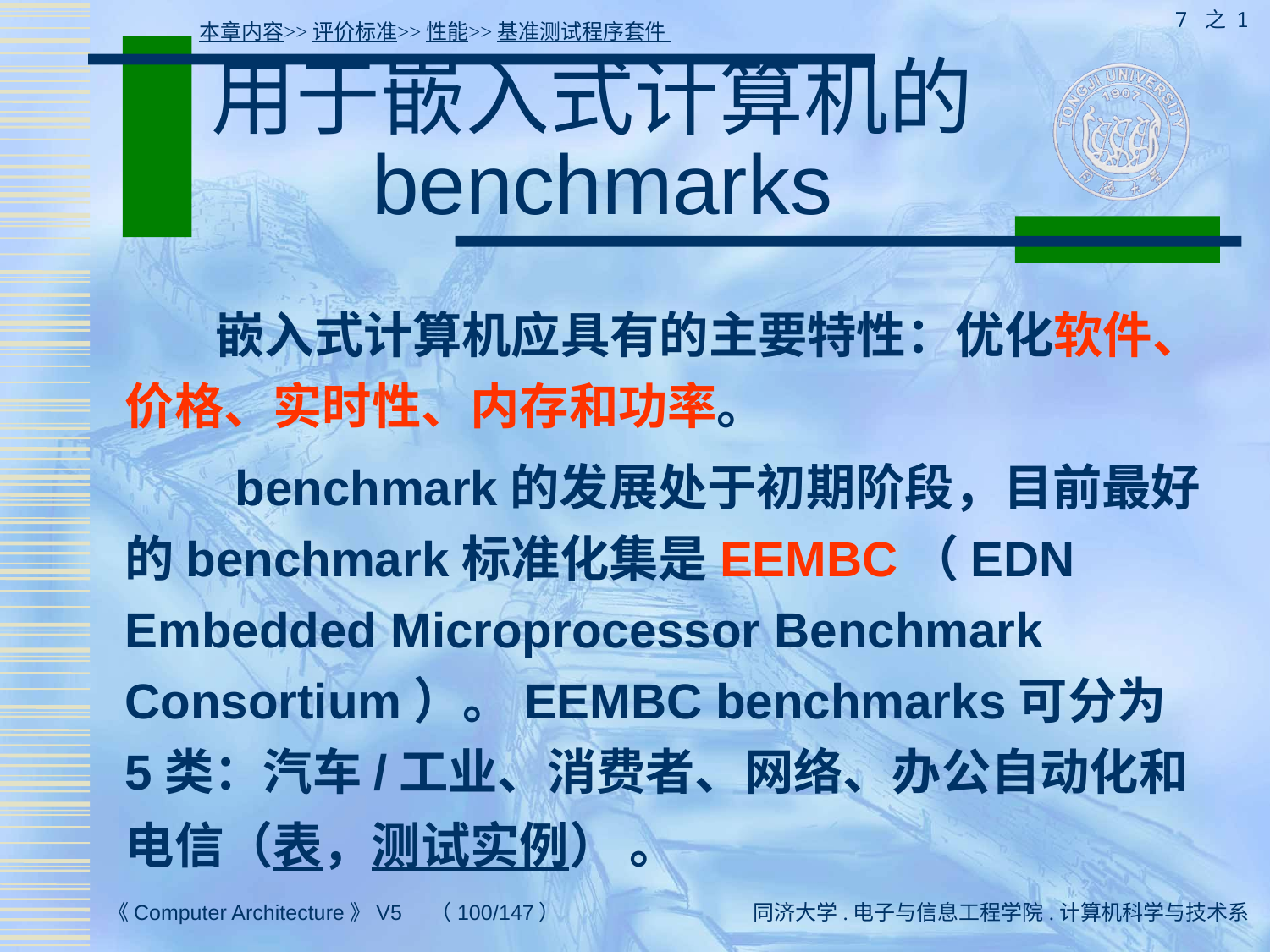

7 之 1
本章内容>>评价标准>>性能>>基准测试程序套件
# 用于嵌入式计算机的benchmarks
       嵌入式计算机应具有的主要特性：优化软件、价格、实时性、内存和功率。
        benchmark的发展处于初期阶段，目前最好的benchmark标准化集是EEMBC（EDN Embedded Microprocessor Benchmark Consortium）。EEMBC benchmarks可分为5类：汽车/工业、消费者、网络、办公自动化和电信（表，测试实例） 。